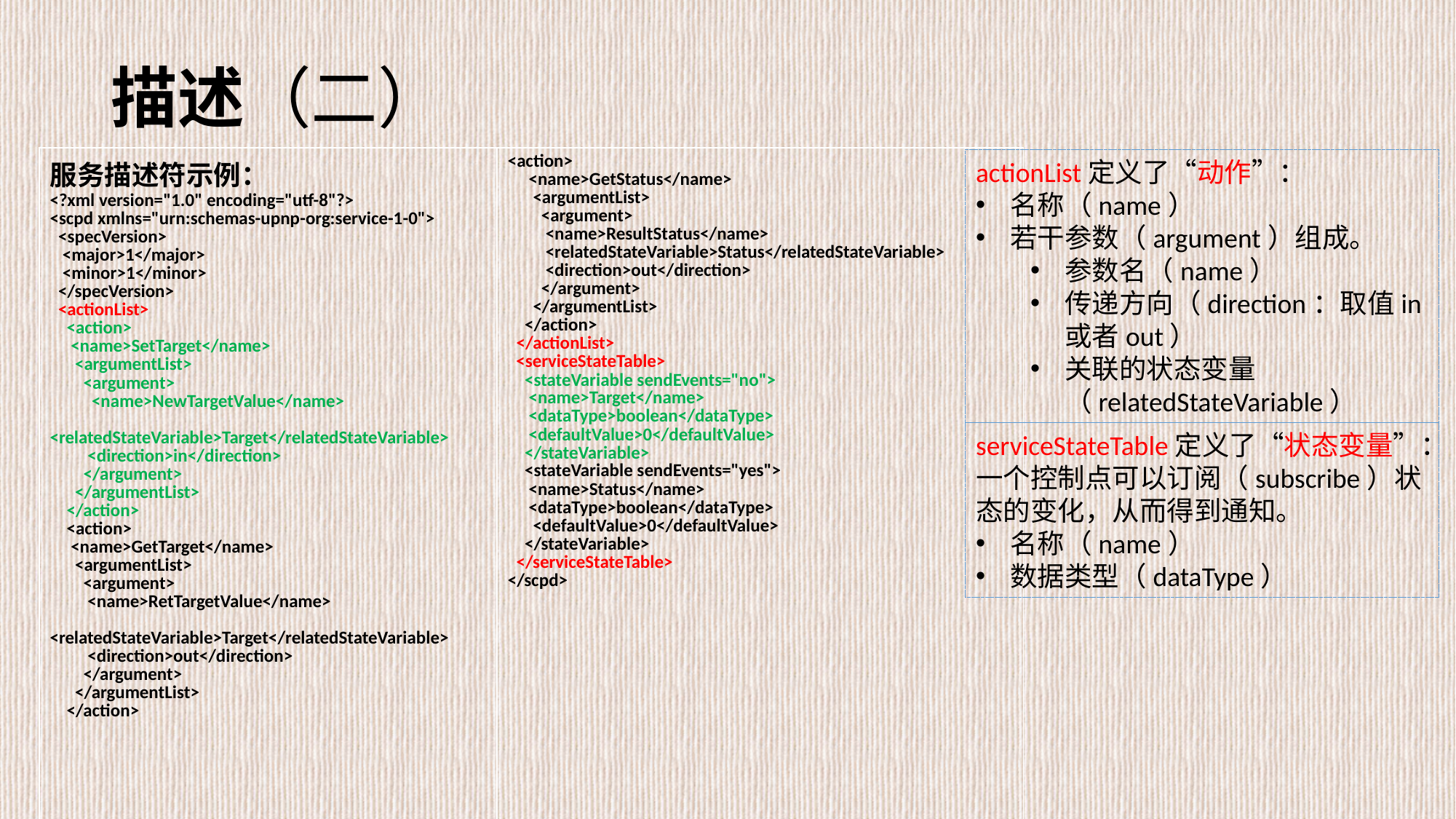

# 描述（二）
| 服务描述符示例： <?xml version="1.0" encoding="utf-8"?> <scpd xmlns="urn:schemas-upnp-org:service-1-0"> <specVersion> <major>1</major> <minor>1</minor> </specVersion> <actionList> <action> <name>SetTarget</name> <argumentList> <argument> <name>NewTargetValue</name> <relatedStateVariable>Target</relatedStateVariable> <direction>in</direction> </argument> </argumentList> </action> <action> <name>GetTarget</name> <argumentList> <argument> <name>RetTargetValue</name> <relatedStateVariable>Target</relatedStateVariable> <direction>out</direction> </argument> </argumentList> </action> | <action> <name>GetStatus</name> <argumentList> <argument> <name>ResultStatus</name> <relatedStateVariable>Status</relatedStateVariable> <direction>out</direction> </argument> </argumentList> </action> </actionList> <serviceStateTable> <stateVariable sendEvents="no"> <name>Target</name> <dataType>boolean</dataType> <defaultValue>0</defaultValue> </stateVariable> <stateVariable sendEvents="yes"> <name>Status</name> <dataType>boolean</dataType> <defaultValue>0</defaultValue> </stateVariable> </serviceStateTable> </scpd> |
| --- | --- |
actionList定义了“动作”：
名称（name）
若干参数（argument）组成。
参数名（name）
传递方向（direction：取值in或者out）
关联的状态变量（relatedStateVariable）

serviceStateTable定义了“状态变量”：
一个控制点可以订阅（subscribe）状态的变化，从而得到通知。
名称（name）
数据类型（dataType）